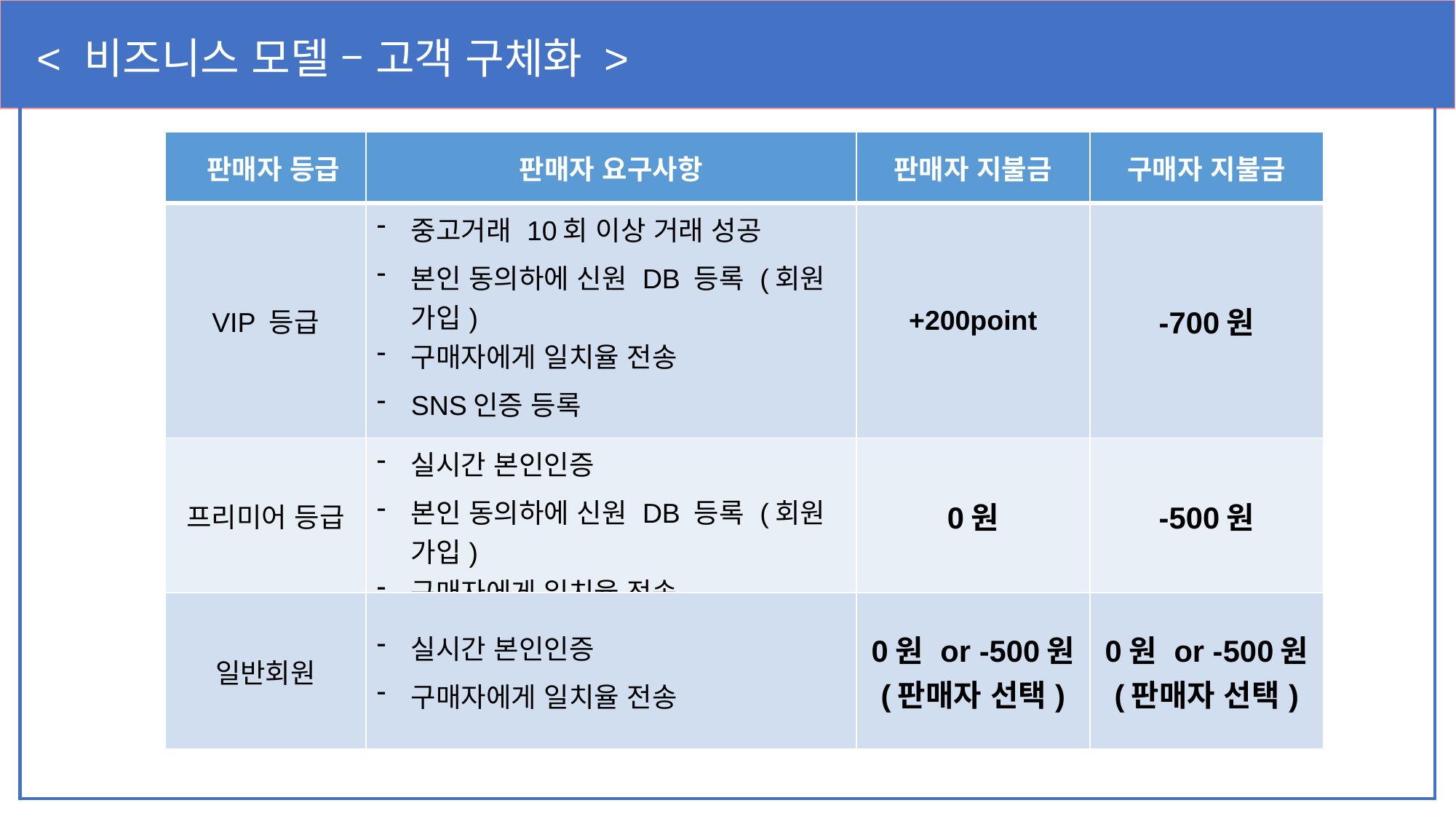

< 비즈니스 모델 – 고객 구체화 >

| 판매자 등급 | 판매자 요구사항 | 판매자 지불금 | 구매자 지불금 |
| --- | --- | --- | --- |
| VIP 등급 | 중고거래 10회 이상 거래 성공 본인 동의하에 신원 DB 등록 (회원 가입) 구매자에게 일치율 전송 SNS인증 등록 실시간 본인인증 (지문으로 간편화) | +200point | -700원 |
| 프리미어 등급 | 실시간 본인인증 본인 동의하에 신원 DB 등록 (회원 가입) 구매자에게 일치율 전송 | 0원 | -500원 |
| 일반회원 | 실시간 본인인증 구매자에게 일치율 전송 | 0원 or -500원 (판매자 선택) | 0원 or -500원 (판매자 선택) |